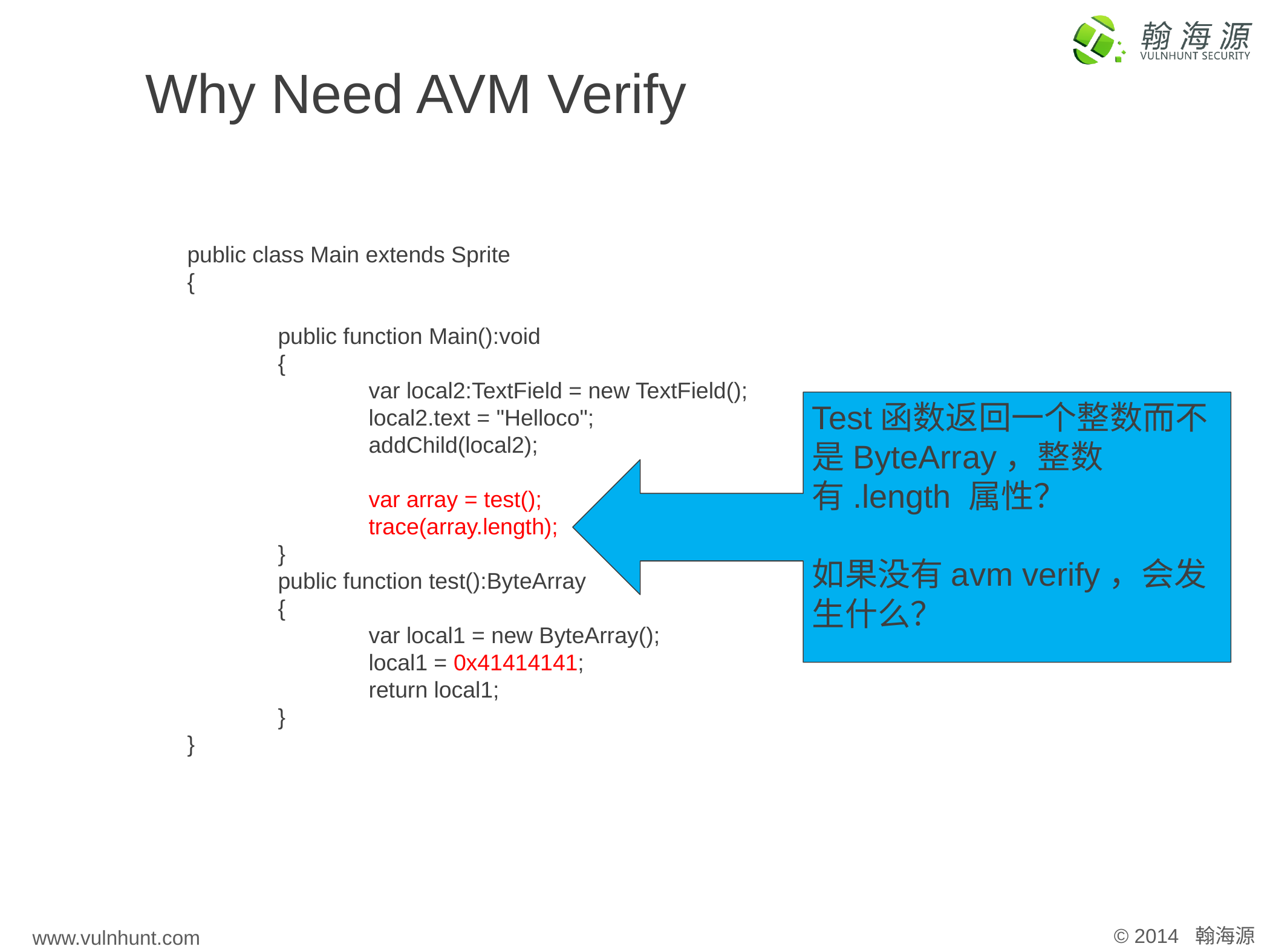

# Why Need AVM Verify

	public class Main extends Sprite
	{

		public function Main():void
		{
			var local2:TextField = new TextField();
			local2.text = "Helloco";
			addChild(local2);

			var array = test();
			trace(array.length);
		}
		public function test():ByteArray
		{
			var local1 = new ByteArray();
			local1 = 0x41414141;
			return local1;
		}
	}

Test函数返回一个整数而不是ByteArray，整数有.length 属性？

如果没有avm verify，会发生什么？